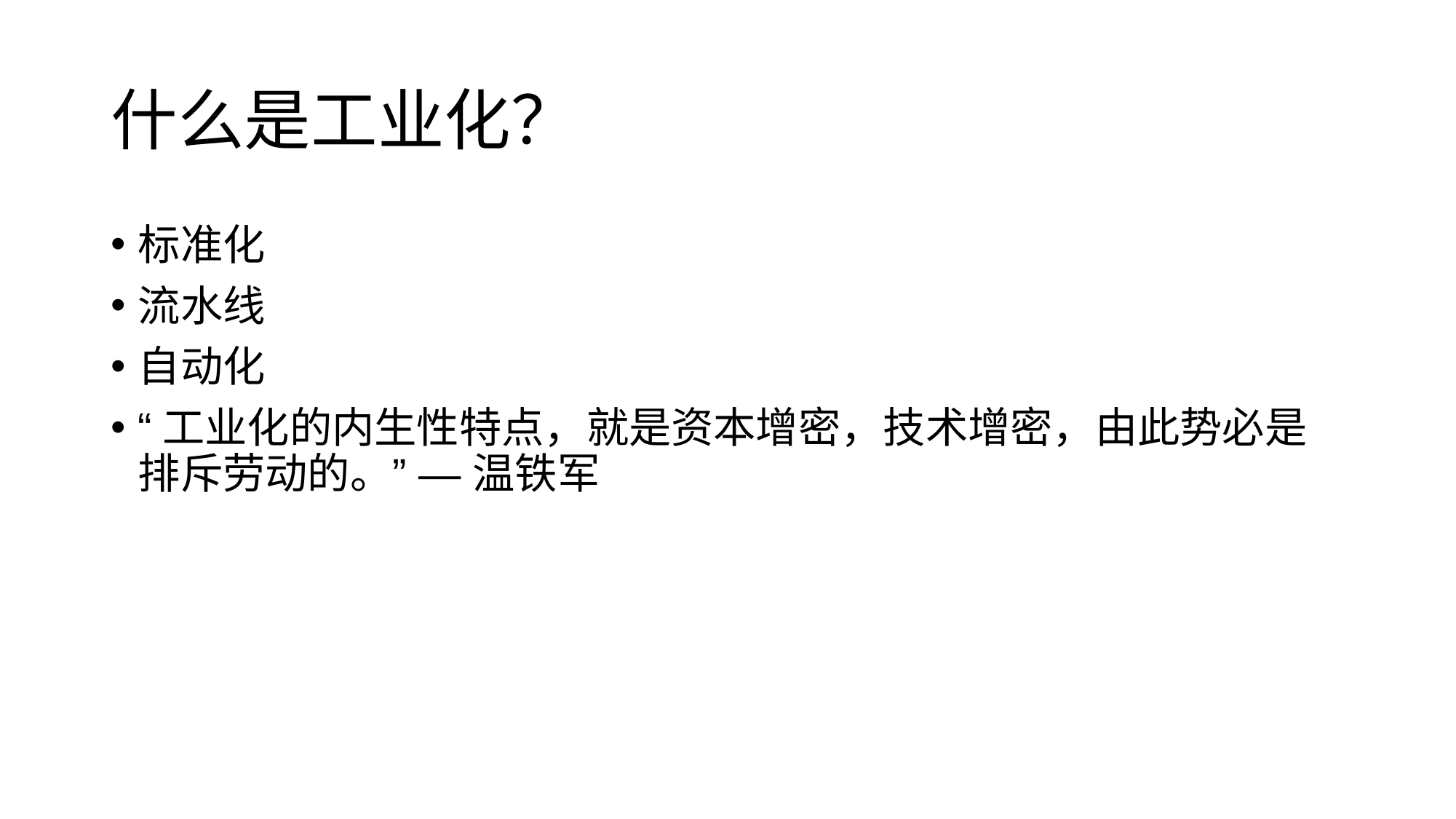

# 什么是工业化？
标准化
流水线
自动化
“工业化的内生性特点，就是资本增密，技术增密，由此势必是排斥劳动的。” — 温铁军